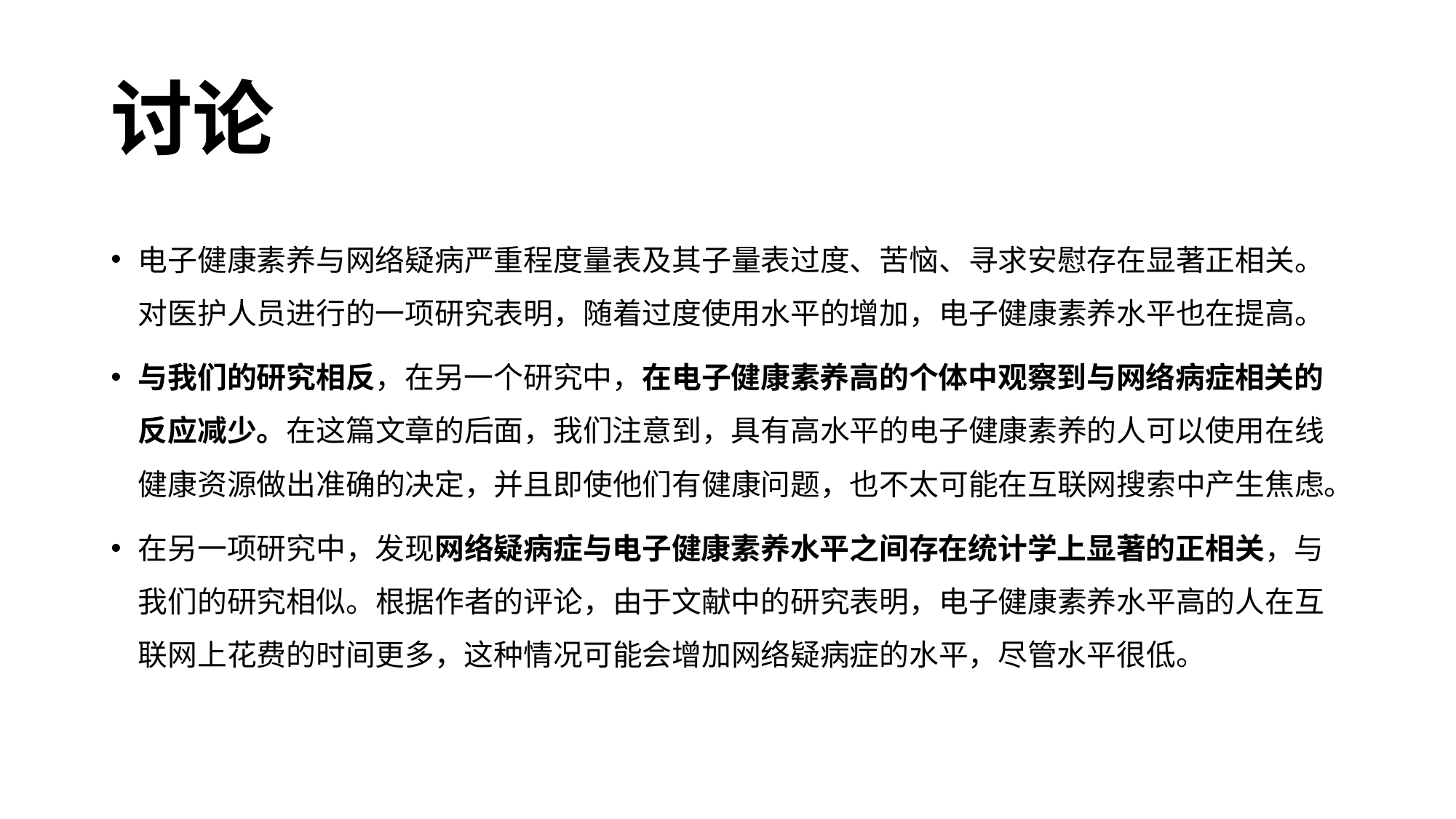

# 讨论
电子健康素养与网络疑病严重程度量表及其子量表过度、苦恼、寻求安慰存在显著正相关。对医护人员进行的一项研究表明，随着过度使用水平的增加，电子健康素养水平也在提高。
与我们的研究相反，在另一个研究中，在电子健康素养高的个体中观察到与网络病症相关的反应减少。在这篇文章的后面，我们注意到，具有高水平的电子健康素养的人可以使用在线健康资源做出准确的决定，并且即使他们有健康问题，也不太可能在互联网搜索中产生焦虑。
在另一项研究中，发现网络疑病症与电子健康素养水平之间存在统计学上显著的正相关，与我们的研究相似。根据作者的评论，由于文献中的研究表明，电子健康素养水平高的人在互联网上花费的时间更多，这种情况可能会增加网络疑病症的水平，尽管水平很低。